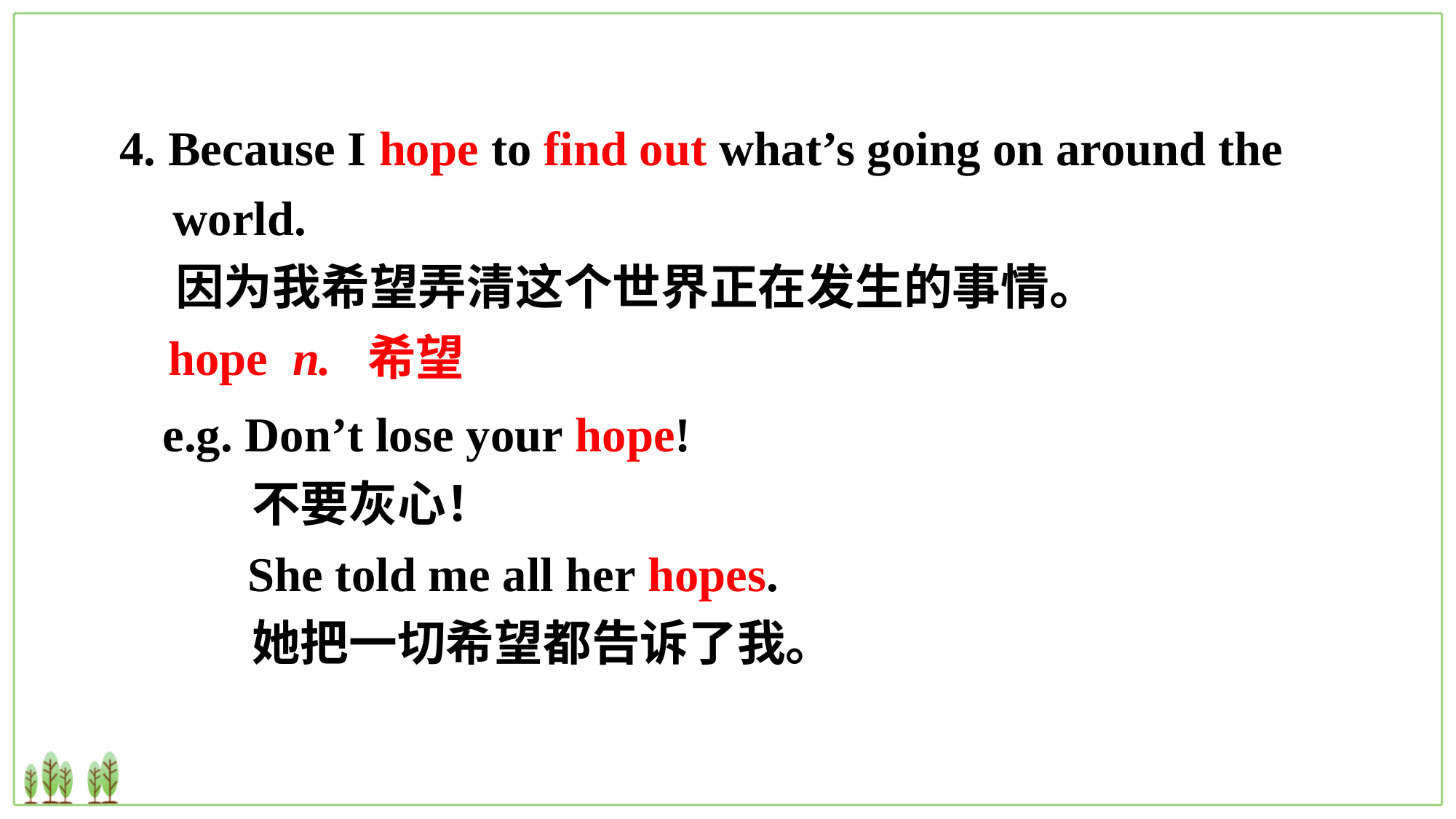

4. Because I hope to find out what’s going on around the world.
    因为我希望弄清这个世界正在发生的事情。
    hope  n.  希望
e.g. Don’t lose your hope!
       不要灰心！
       She told me all her hopes.
       她把一切希望都告诉了我。